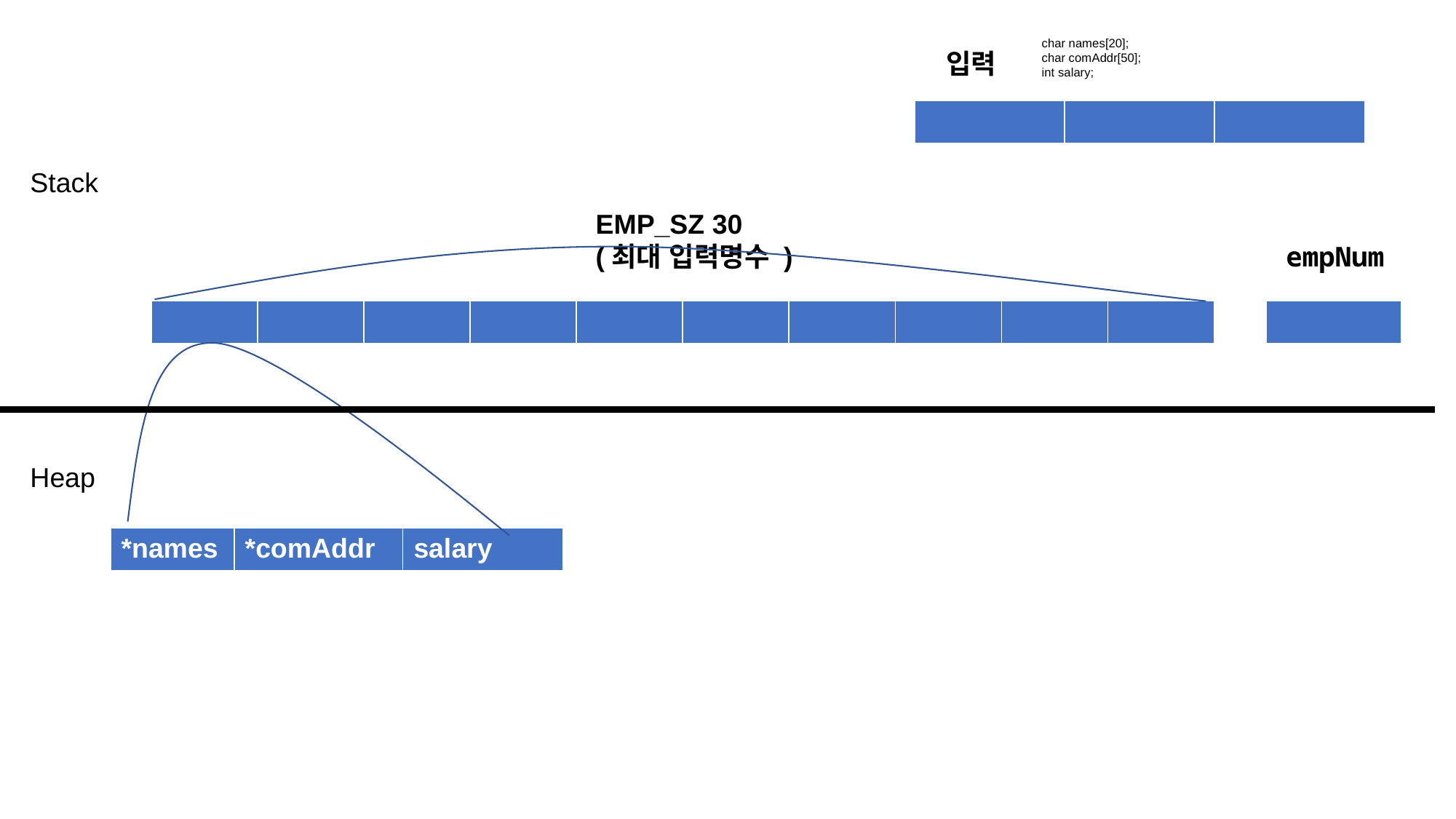

char names[20];
char comAddr[50];
int salary;
입력
|  |  |  |
| --- | --- | --- |
Stack
EMP_SZ 30
(최대 입력명수 )
empNum

|  |
| --- |
|  |  |  |  |  |  |  |  |  |  |
| --- | --- | --- | --- | --- | --- | --- | --- | --- | --- |

Heap
| \*names | \*comAddr | salary |
| --- | --- | --- |